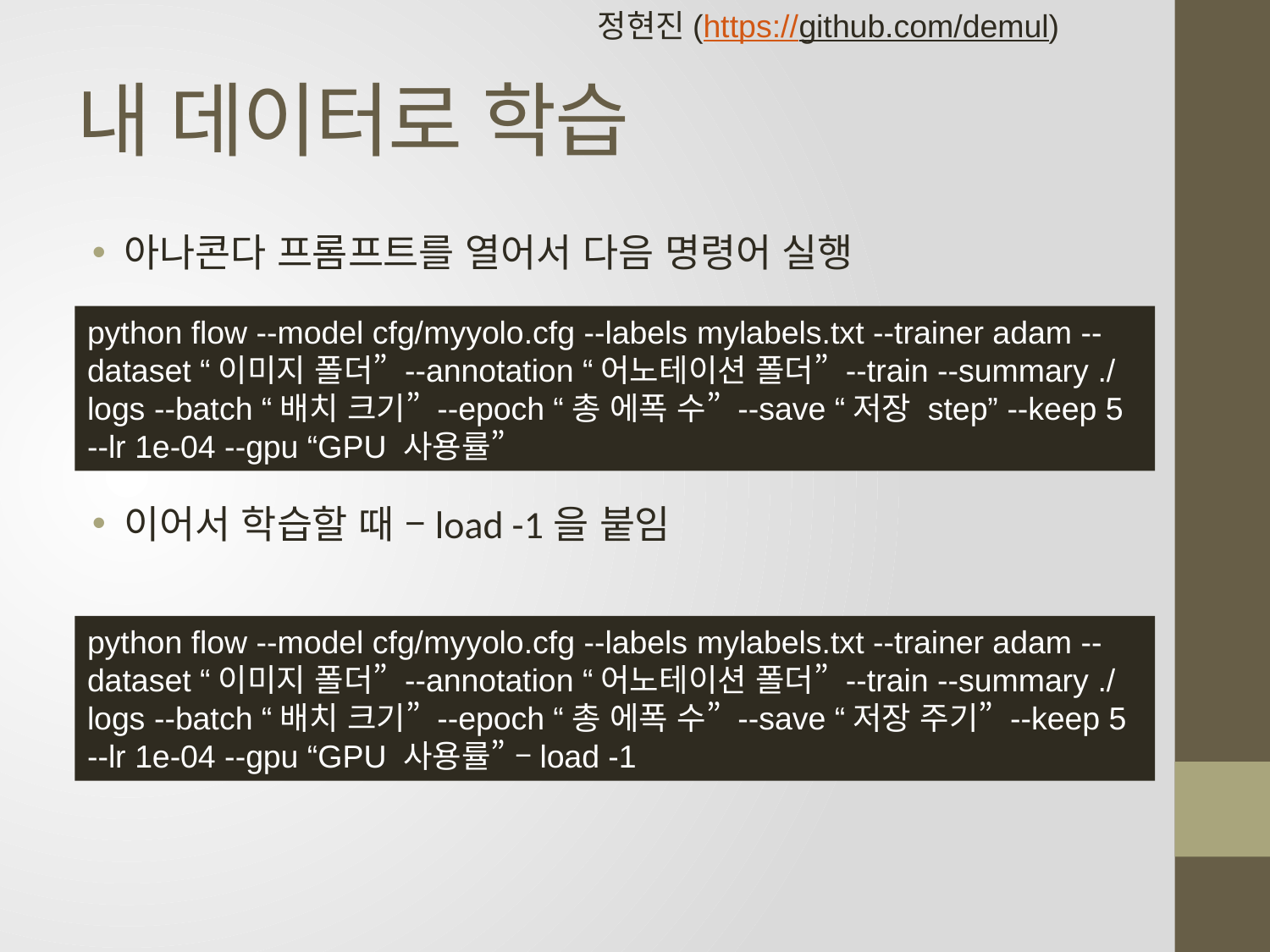

정현진(https://github.com/demul)

# 내 데이터로 학습
아나콘다 프롬프트를 열어서 다음 명령어 실행

이어서 학습할 때 –load -1을 붙임
python flow --model cfg/myyolo.cfg --labels mylabels.txt --trainer adam --dataset “이미지 폴더” --annotation “어노테이션 폴더” --train --summary ./logs --batch “배치 크기” --epoch “총 에폭 수” --save “저장 step” --keep 5 --lr 1e-04 --gpu “GPU 사용률”
python flow --model cfg/myyolo.cfg --labels mylabels.txt --trainer adam --dataset “이미지 폴더” --annotation “어노테이션 폴더” --train --summary ./logs --batch “배치 크기” --epoch “총 에폭 수” --save “저장 주기” --keep 5 --lr 1e-04 --gpu “GPU 사용률” –load -1